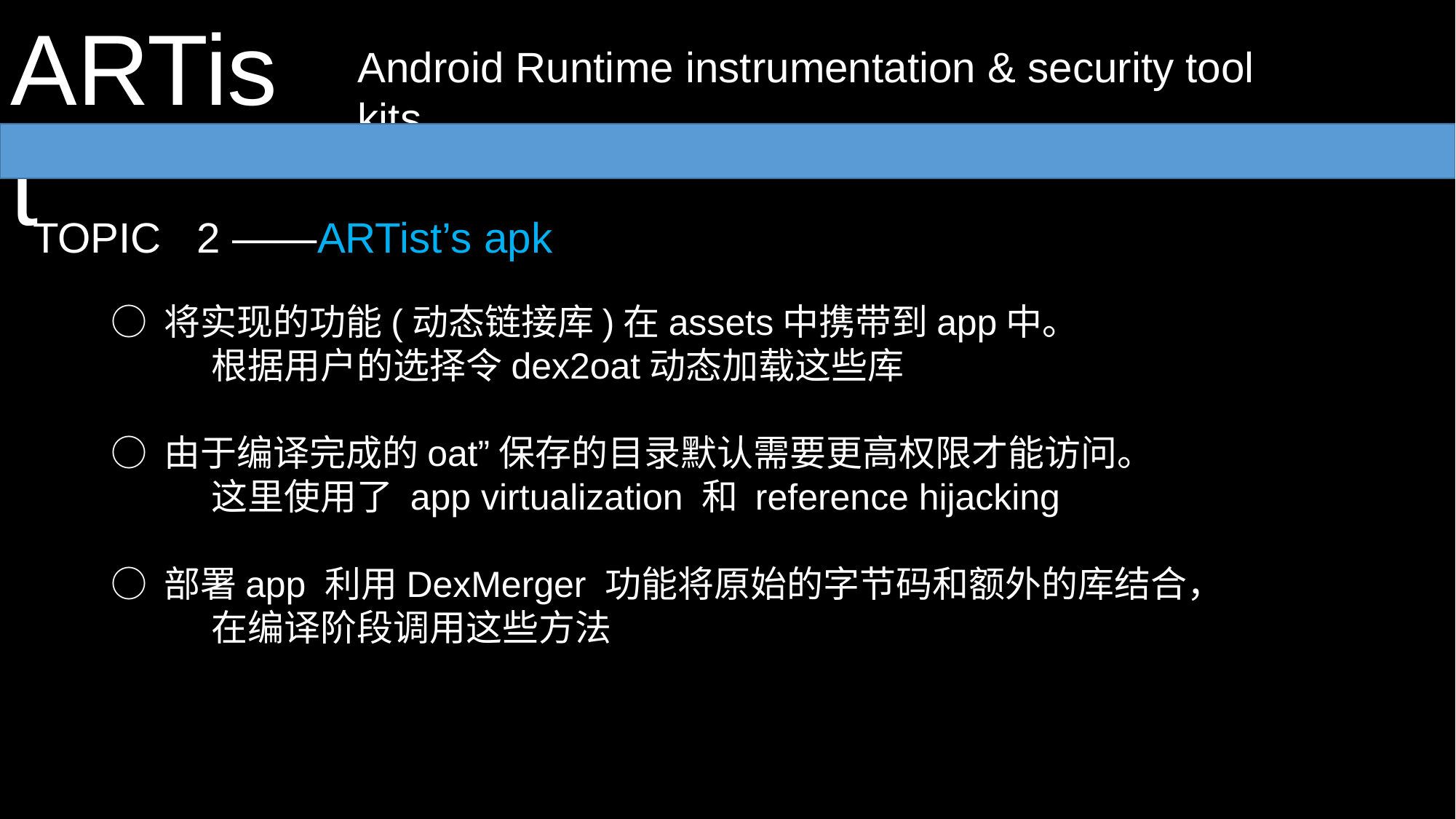

ARTist

Android Runtime instrumentation & security tool kits

TOPIC   2 ——ARTist’s apk
 ○ 将实现的功能(动态链接库)在assets中携带到app中。
	根据用户的选择令dex2oat动态加载这些库

 ○ 由于编译完成的oat”保存的目录默认需要更高权限才能访问。
	这里使用了 app virtualization 和 reference hijacking

 ○ 部署app 利用DexMerger 功能将原始的字节码和额外的库结合，
	在编译阶段调用这些方法